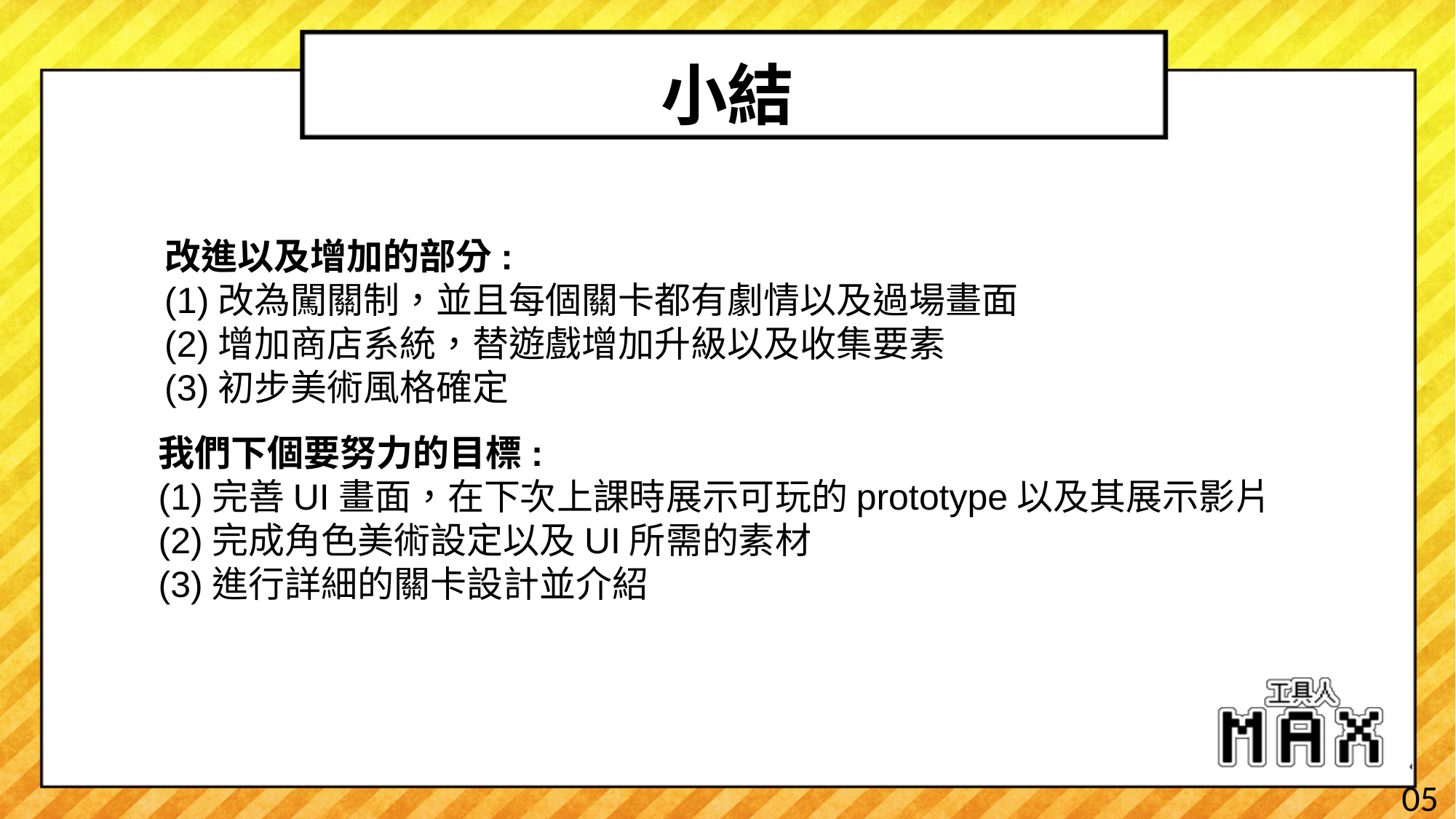

# 小結

改進以及增加的部分:
(1)改為闖關制，並且每個關卡都有劇情以及過場畫面
(2)增加商店系統，替遊戲增加升級以及收集要素
(3)初步美術風格確定
我們下個要努力的目標:
(1)完善UI畫面，在下次上課時展示可玩的prototype以及其展示影片
(2)完成角色美術設定以及UI所需的素材
(3)進行詳細的關卡設計並介紹

05